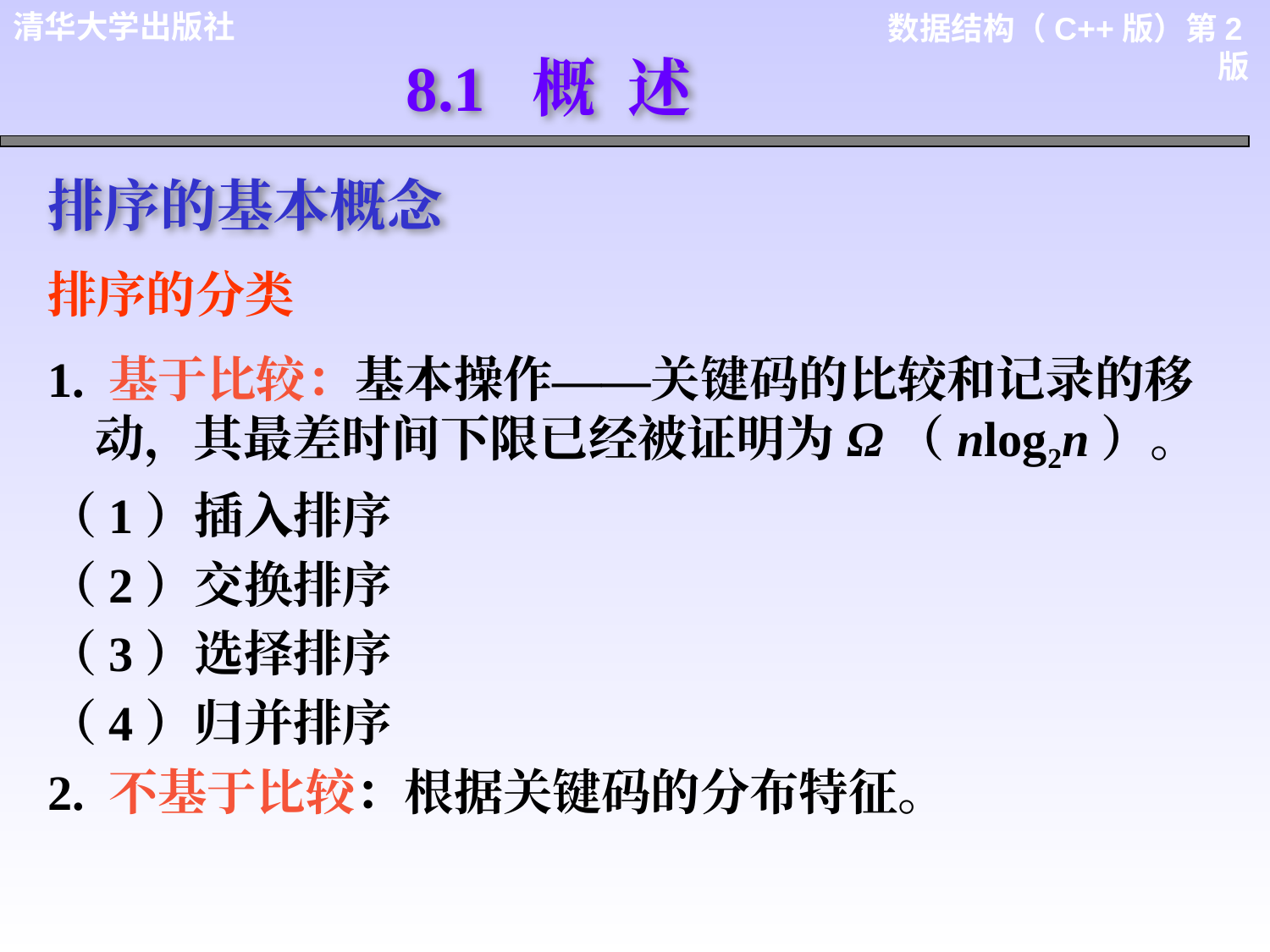

8.1  概  述
排序的基本概念
排序的分类
1. 基于比较：基本操作——关键码的比较和记录的移动，其最差时间下限已经被证明为Ω（nlog2n）。
（1）插入排序
（2）交换排序
（3）选择排序
（4）归并排序
2. 不基于比较：根据关键码的分布特征。